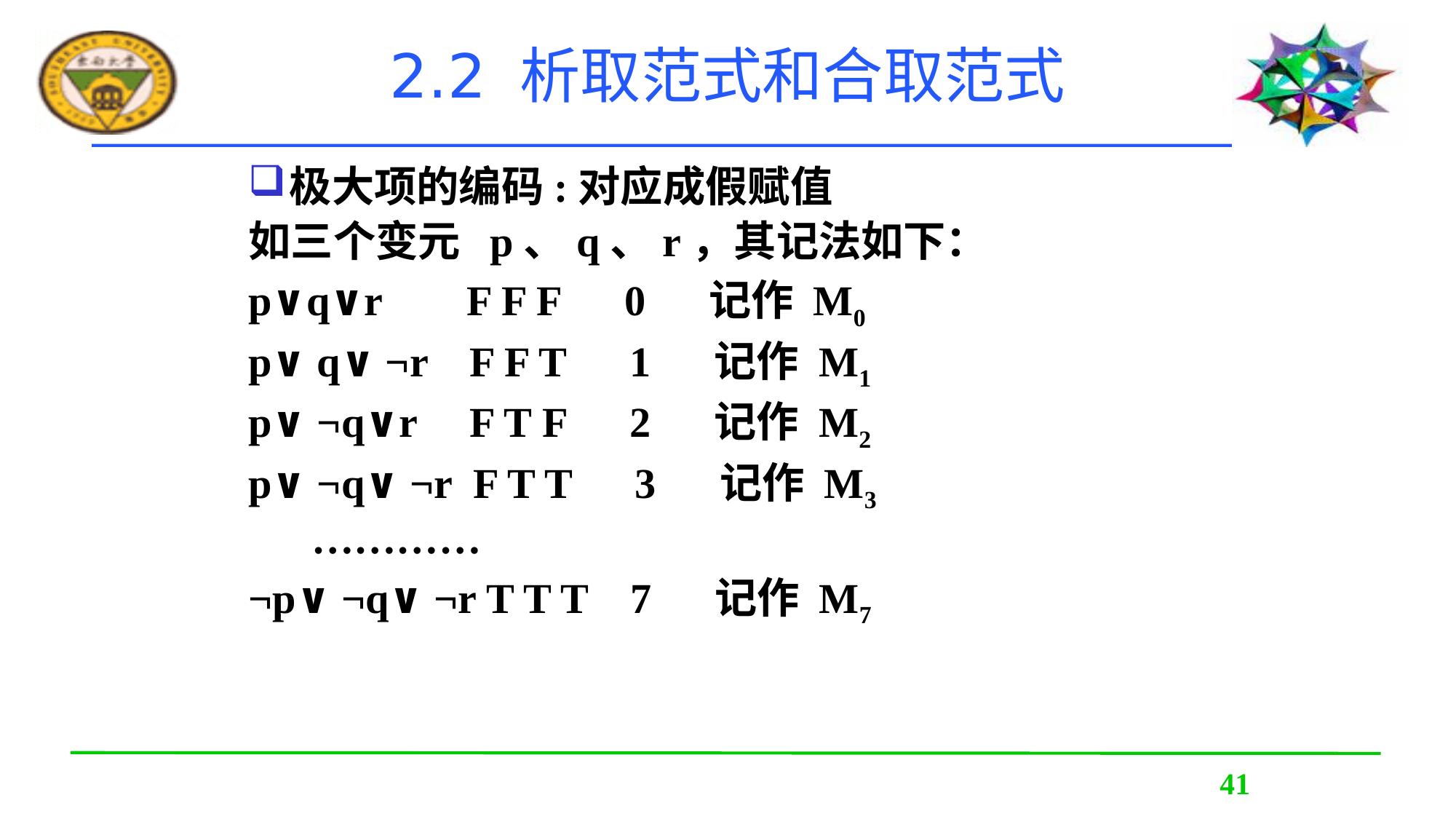

# 2.2 析取范式和合取范式
极大项的编码:对应成假赋值
如三个变元  p、q、r，其记法如下：
p∨q∨r        F F F      0     记作 M0
p∨ q∨ ¬r    F F T      1     记作 M1
p∨ ¬q∨r     F T F      2     记作 M2
p∨ ¬q∨ ¬r  F T T      3     记作 M3
      …………
¬p∨ ¬q∨ ¬r T T T    7     记作 M7